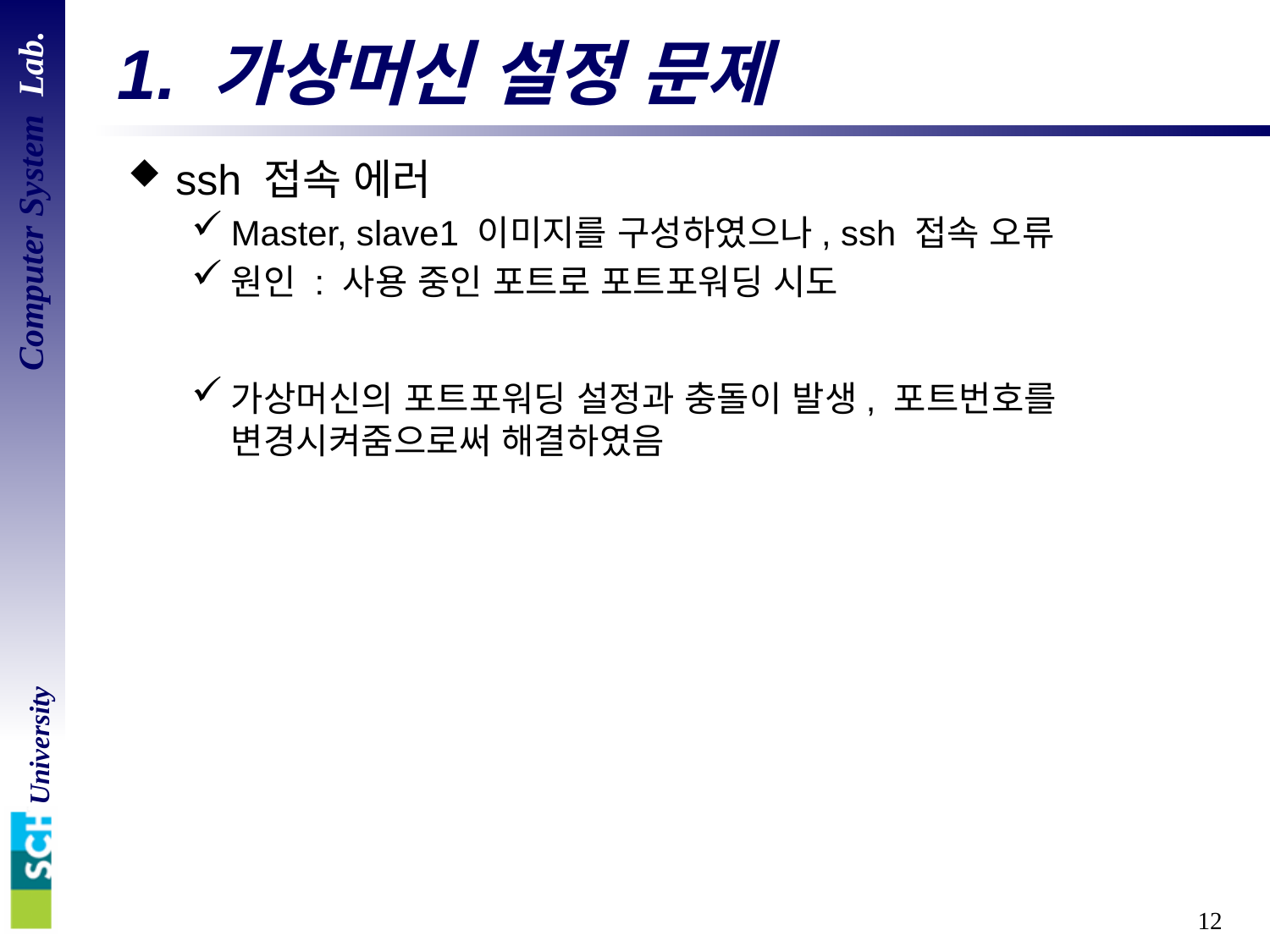

# 1. 가상머신 설정 문제
ssh 접속 에러
Master, slave1 이미지를 구성하였으나, ssh 접속 오류
원인 : 사용 중인 포트로 포트포워딩 시도

가상머신의 포트포워딩 설정과 충돌이 발생, 포트번호를 변경시켜줌으로써 해결하였음